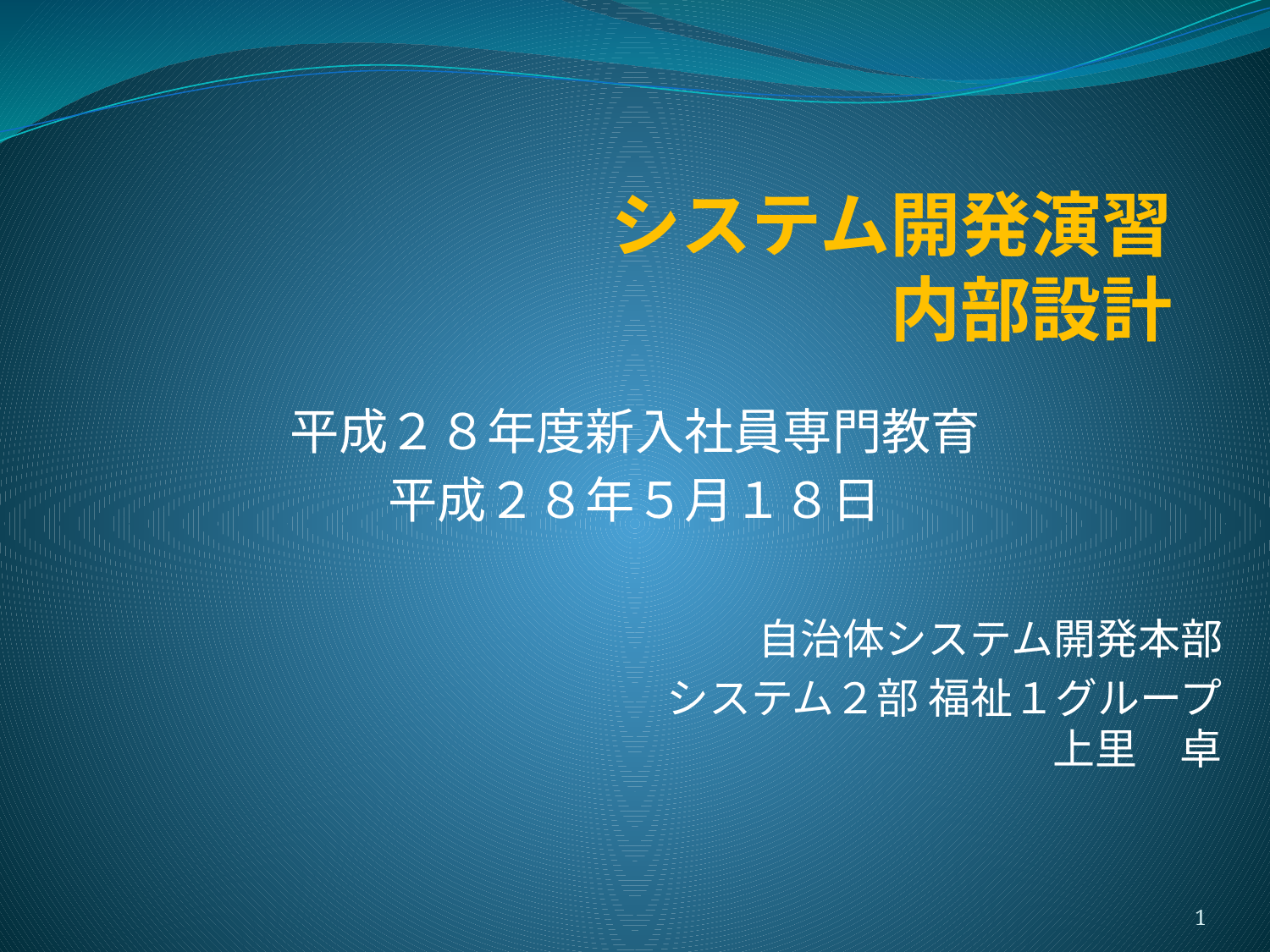

# システム開発演習 内部設計
平成２８年度新入社員専門教育
平成２８年５月１８日
自治体システム開発本部
システム２部 福祉１グループ
上里　卓
1